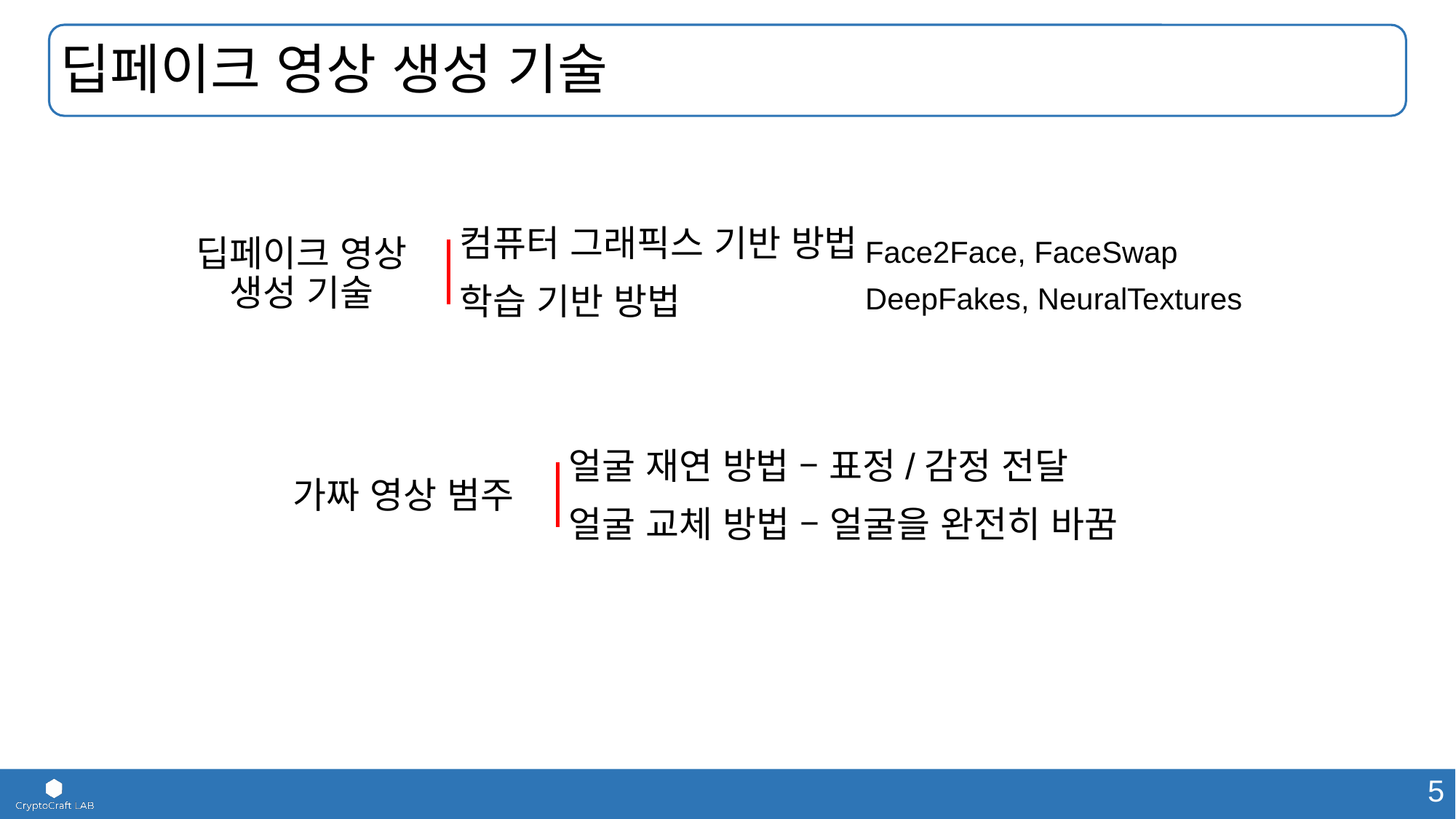

딥페이크 영상 생성 기술
컴퓨터 그래픽스 기반 방법
딥페이크 영상 생성 기술
Face2Face, FaceSwap
학습 기반 방법
DeepFakes, NeuralTextures
얼굴 재연 방법 – 표정/감정 전달
가짜 영상 범주
얼굴 교체 방법 – 얼굴을 완전히 바꿈